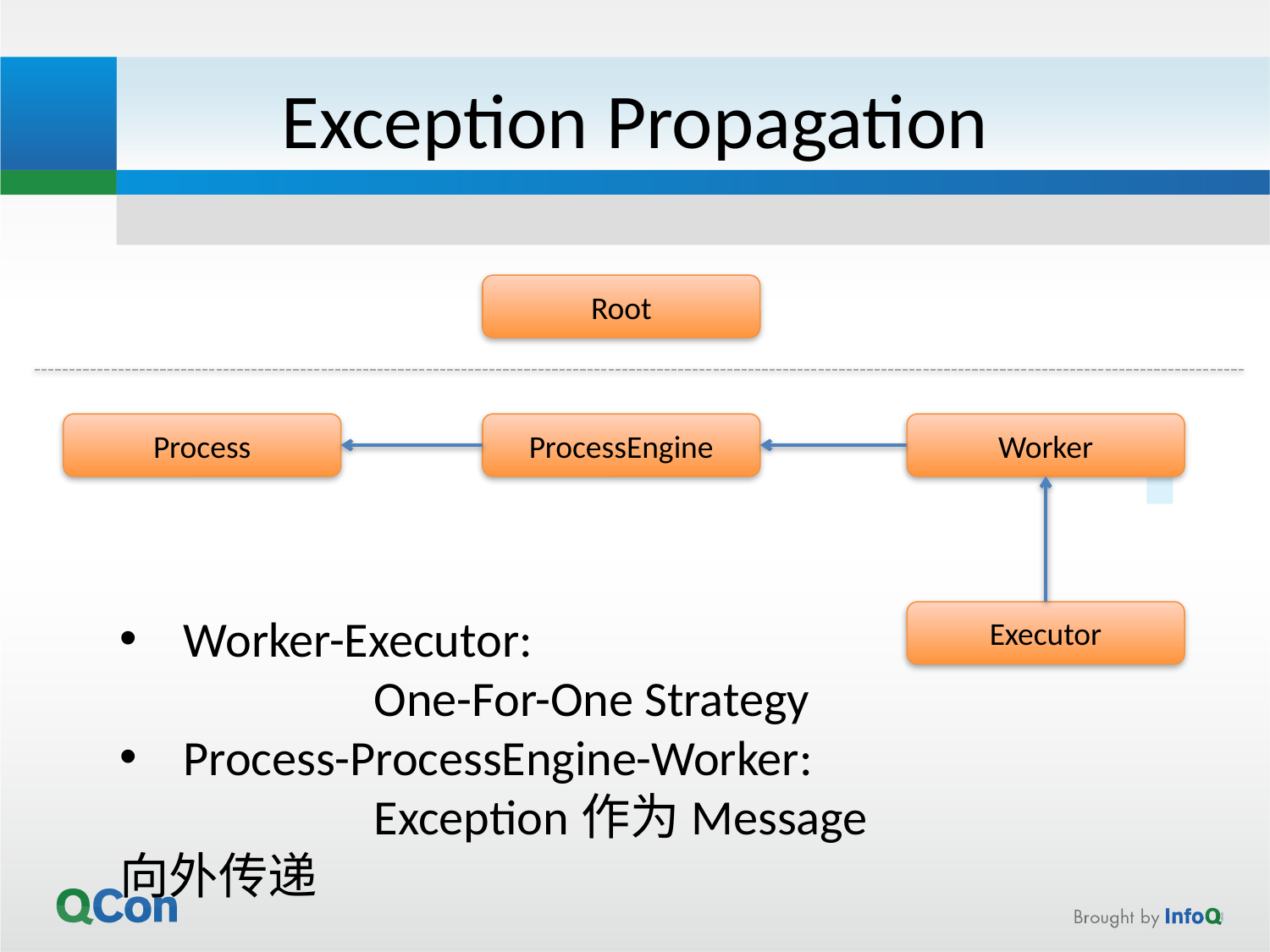

# Exception Propagation
Root
Process
ProcessEngine
Worker
Worker-Executor:
		One-For-One Strategy
Process-ProcessEngine-Worker:
		Exception作为Message向外传递

Executor